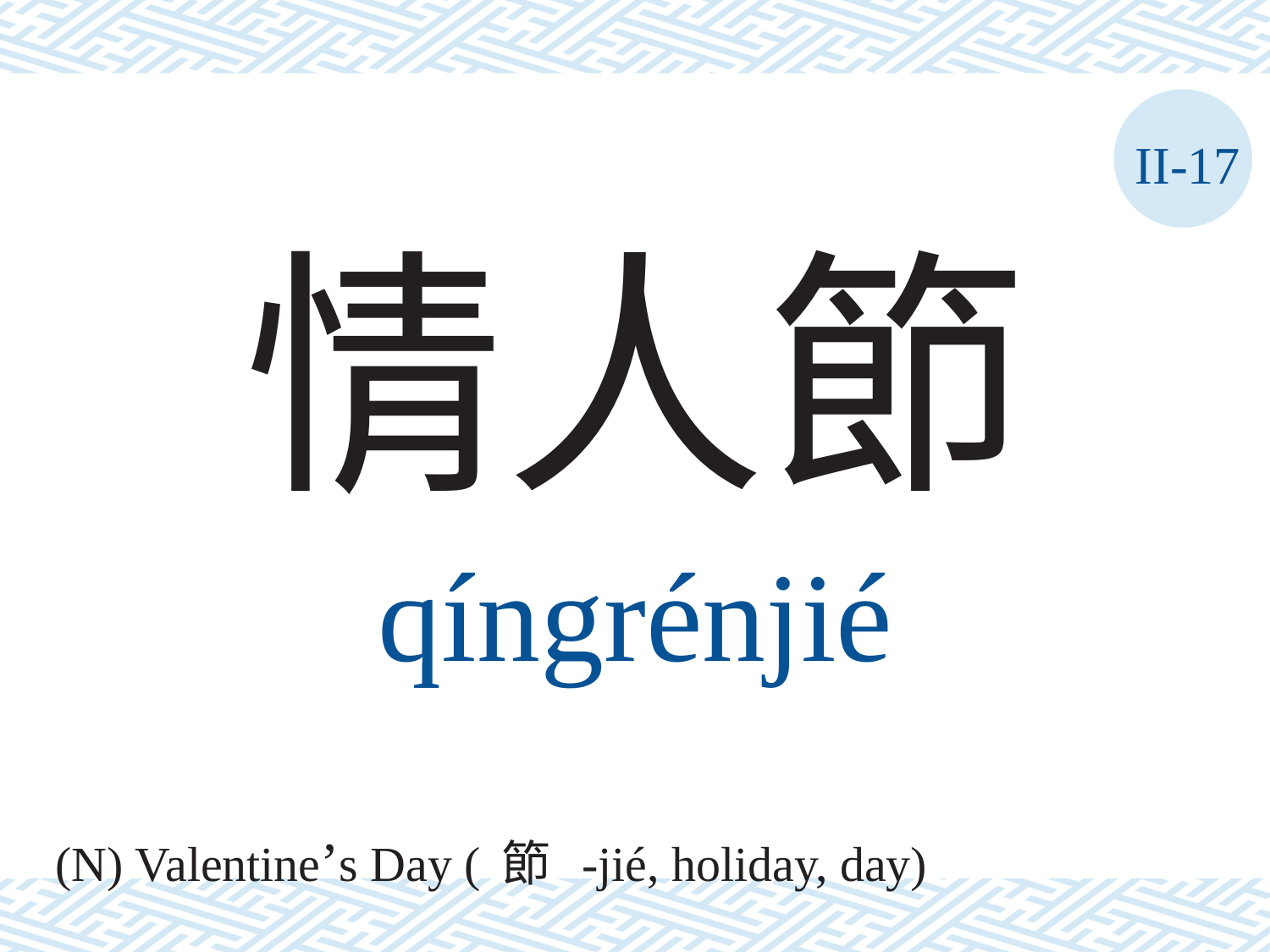

II-17
情人節
qíngrénjié
(N) Valentine’s Day (節 -jié, holiday, day)